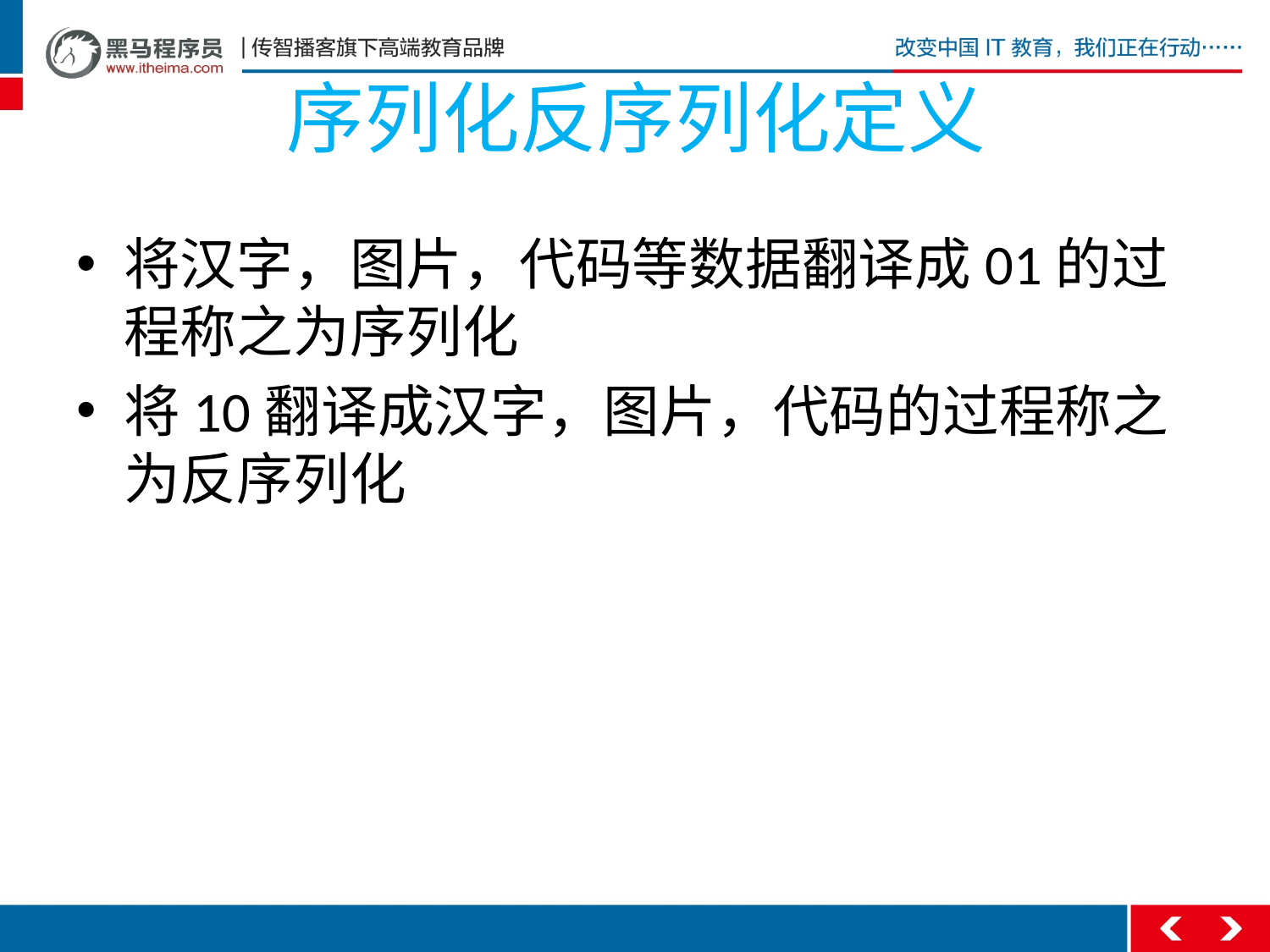

# 序列化反序列化定义
将汉字，图片，代码等数据翻译成01的过程称之为序列化
将10翻译成汉字，图片，代码的过程称之为反序列化